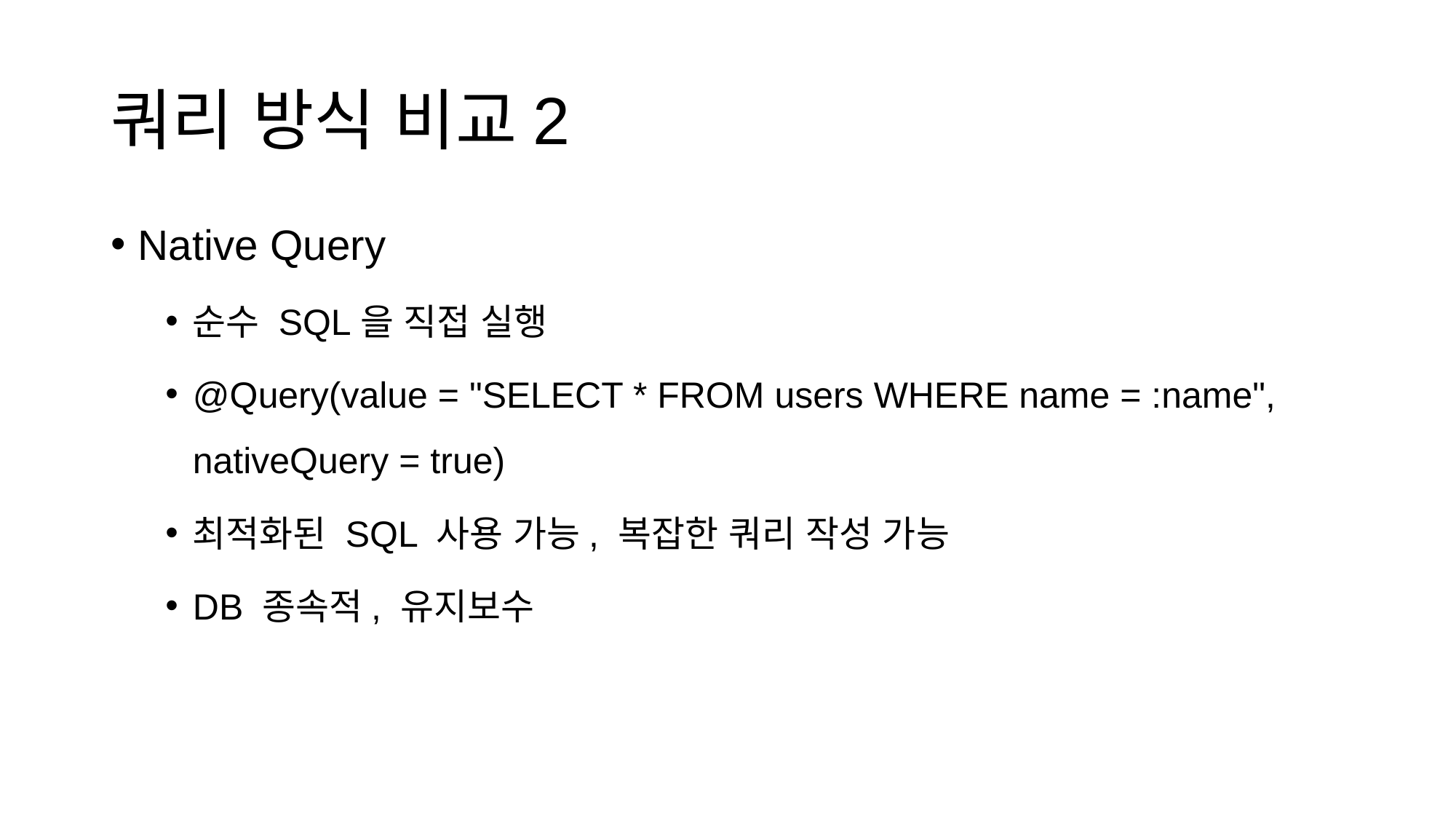

# 쿼리 방식 비교2
Native Query
순수 SQL을 직접 실행
@Query(value = "SELECT * FROM users WHERE name = :name", nativeQuery = true)
최적화된 SQL 사용 가능, 복잡한 쿼리 작성 가능
DB 종속적, 유지보수